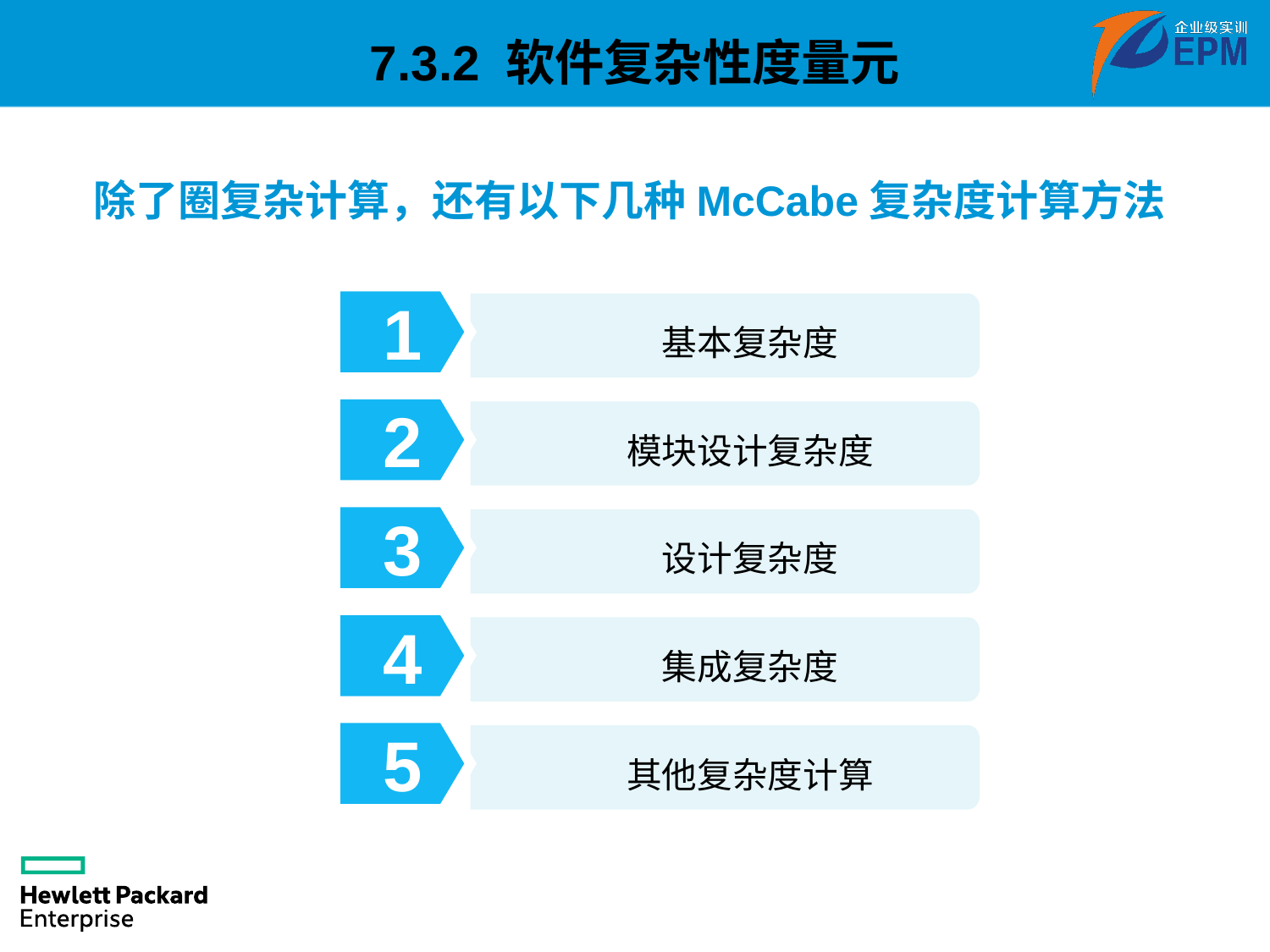

7.3.2 软件复杂性度量元
除了圈复杂计算，还有以下几种McCabe复杂度计算方法

1
基本复杂度
2
模块设计复杂度
3
设计复杂度
4
集成复杂度
5
其他复杂度计算